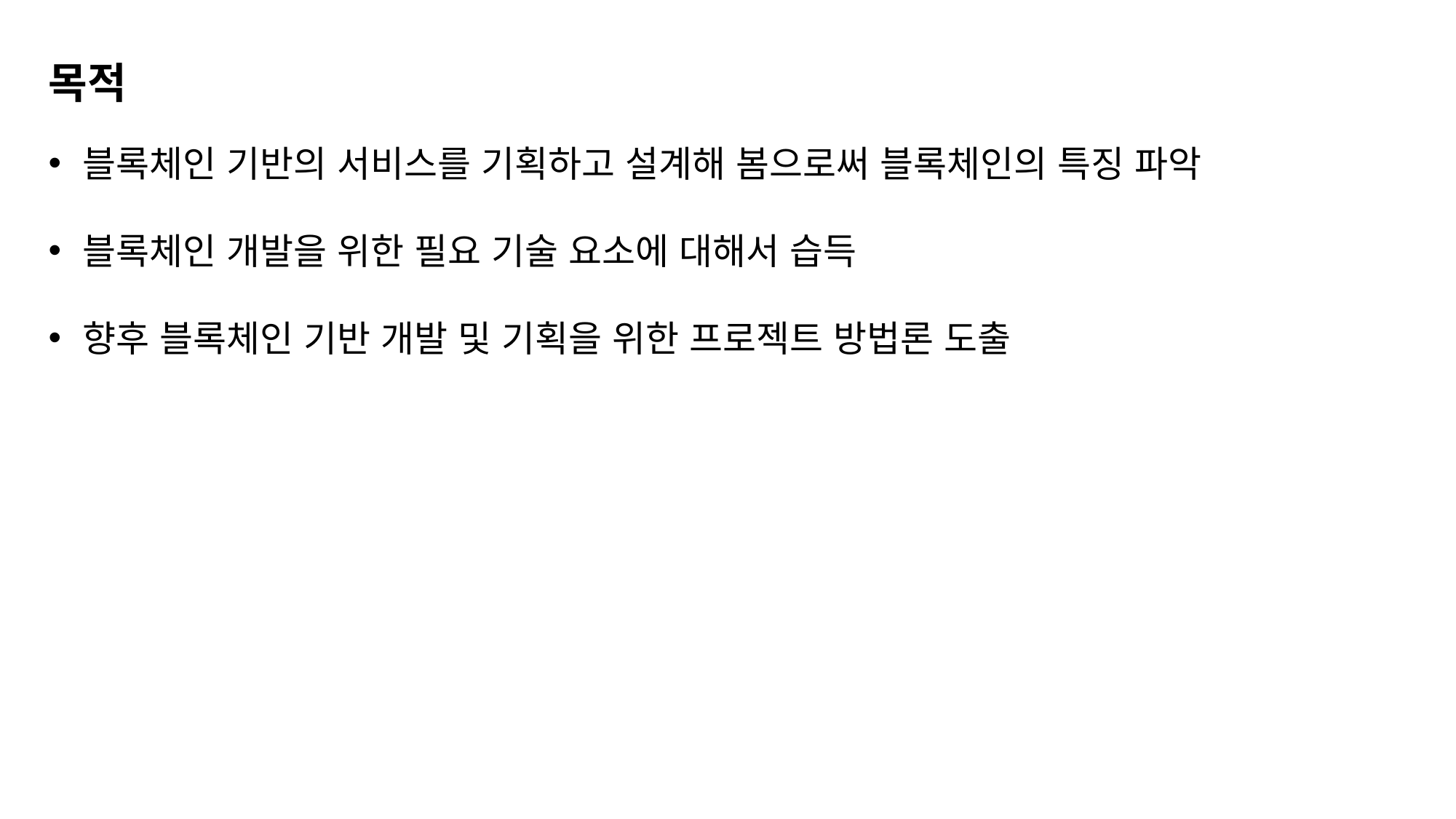

목적
블록체인 기반의 서비스를 기획하고 설계해 봄으로써 블록체인의 특징 파악

블록체인 개발을 위한 필요 기술 요소에 대해서 습득

향후 블록체인 기반 개발 및 기획을 위한 프로젝트 방법론 도출